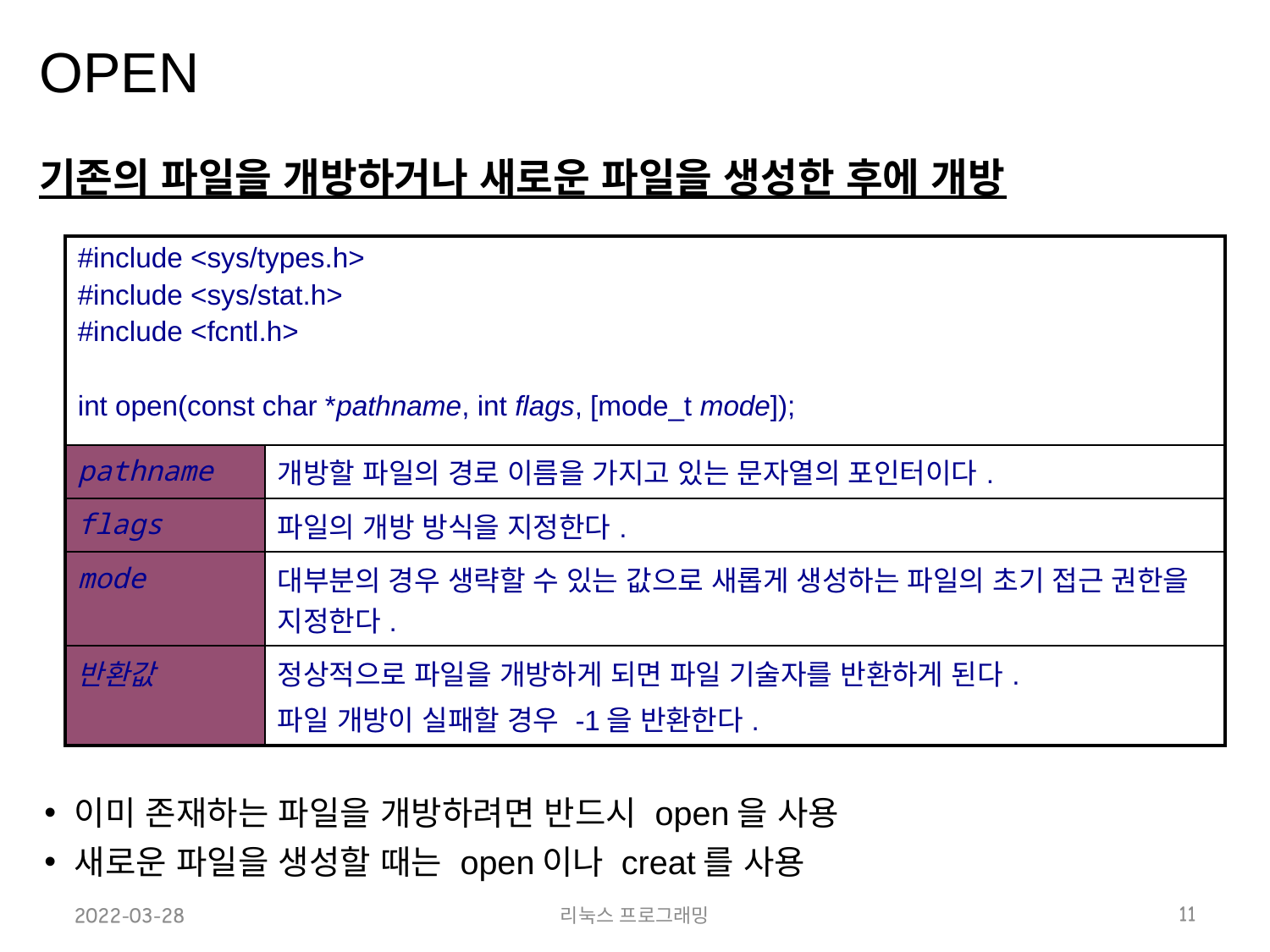

# OPEN
기존의 파일을 개방하거나 새로운 파일을 생성한 후에 개방

이미 존재하는 파일을 개방하려면 반드시 open을 사용
새로운 파일을 생성할 때는 open이나 creat를 사용

| #include <sys/types.h> #include <sys/stat.h> #include <fcntl.h> int open(const char \*pathname, int flags, [mode\_t mode]); |  |
| --- | --- |
| pathname | 개방할 파일의 경로 이름을 가지고 있는 문자열의 포인터이다. |
| flags | 파일의 개방 방식을 지정한다. |
| mode | 대부분의 경우 생략할 수 있는 값으로 새롭게 생성하는 파일의 초기 접근 권한을 지정한다. |
| 반환값 | 정상적으로 파일을 개방하게 되면 파일 기술자를 반환하게 된다. 파일 개방이 실패할 경우 -1을 반환한다. |
2022-03-28
리눅스 프로그래밍
11